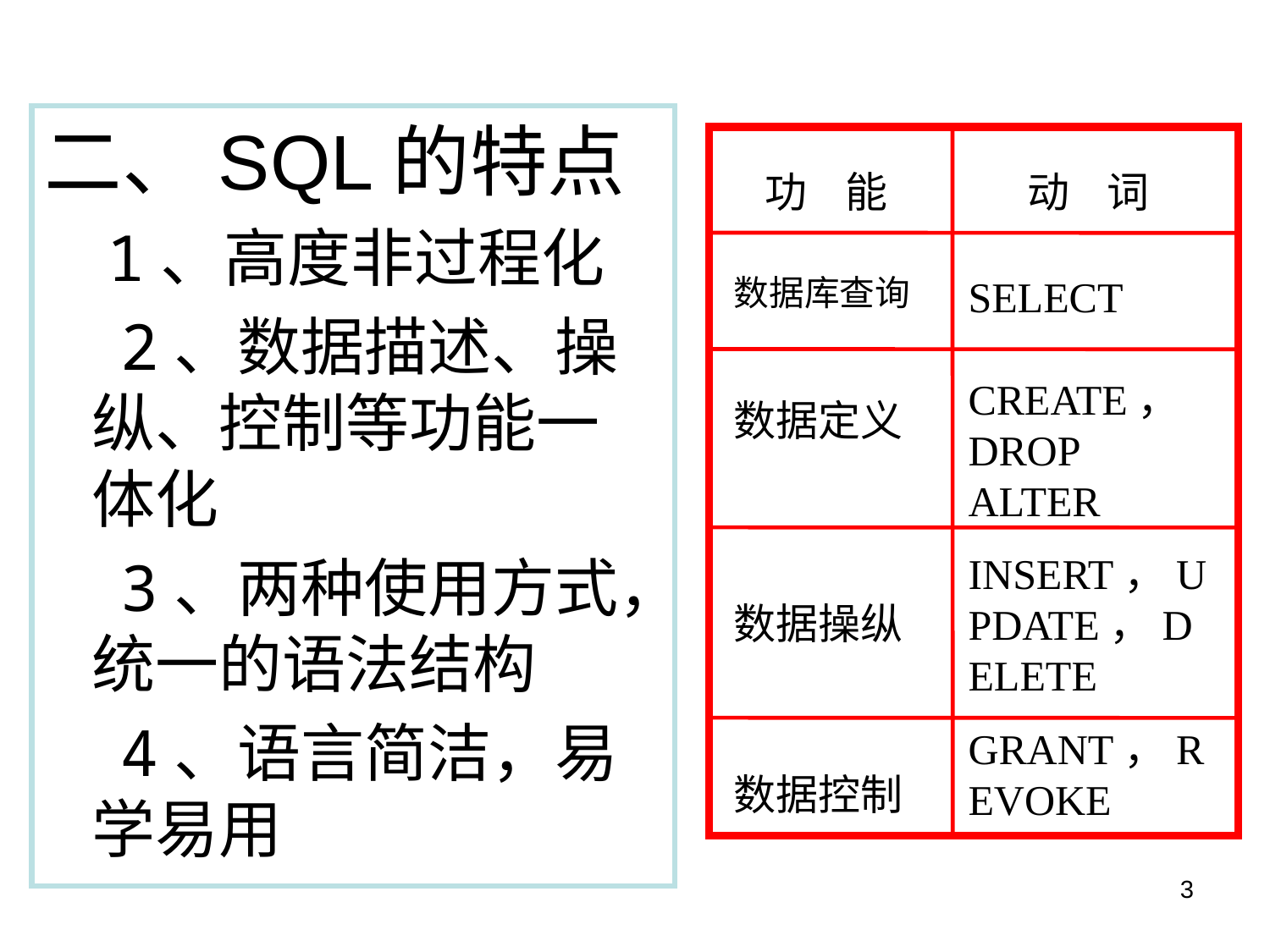

二、SQL的特点
    1、高度非过程化
  2、数据描述、操纵、控制等功能一体化
  3、两种使用方式，统一的语法结构
  4、语言简洁，易学易用

功    能

动    词

数据库查询

SELECT

CREATE，DROP
ALTER

数据定义

INSERT，UPDATE，DELETE

数据操纵

GRANT，REVOKE

数据控制
3